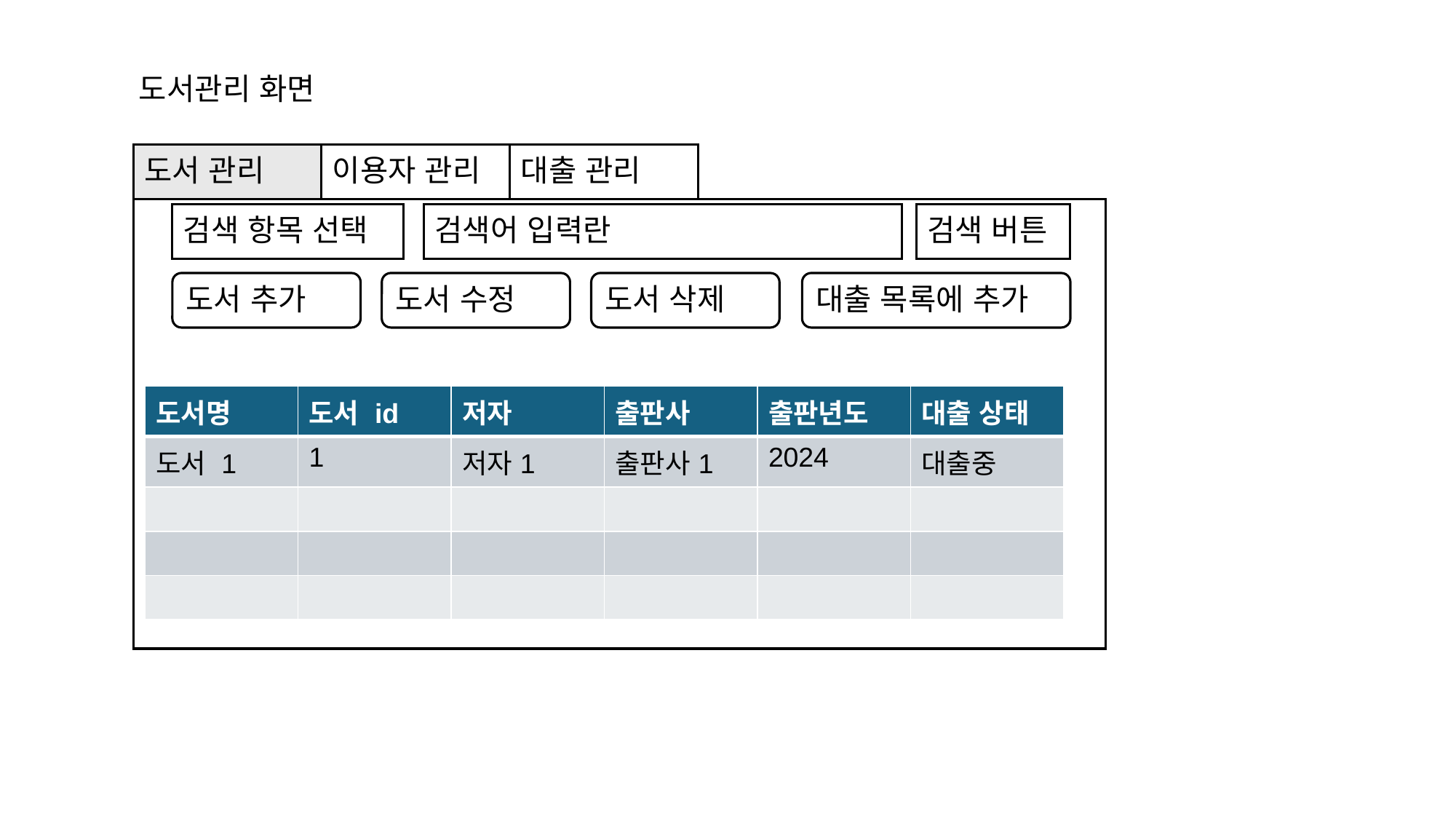

# 도서관리 화면
도서 관리
이용자 관리
대출 관리

검색 항목 선택
검색어 입력란
검색 버튼
도서 추가
도서 수정
도서 삭제
대출 목록에 추가
| 도서명 | 도서 id | 저자 | 출판사 | 출판년도 | 대출 상태 |
| --- | --- | --- | --- | --- | --- |
| 도서 1 | 1 | 저자1 | 출판사1 | 2024 | 대출중 |
|  |  |  |  |  |  |
|  |  |  |  |  |  |
|  |  |  |  |  |  |